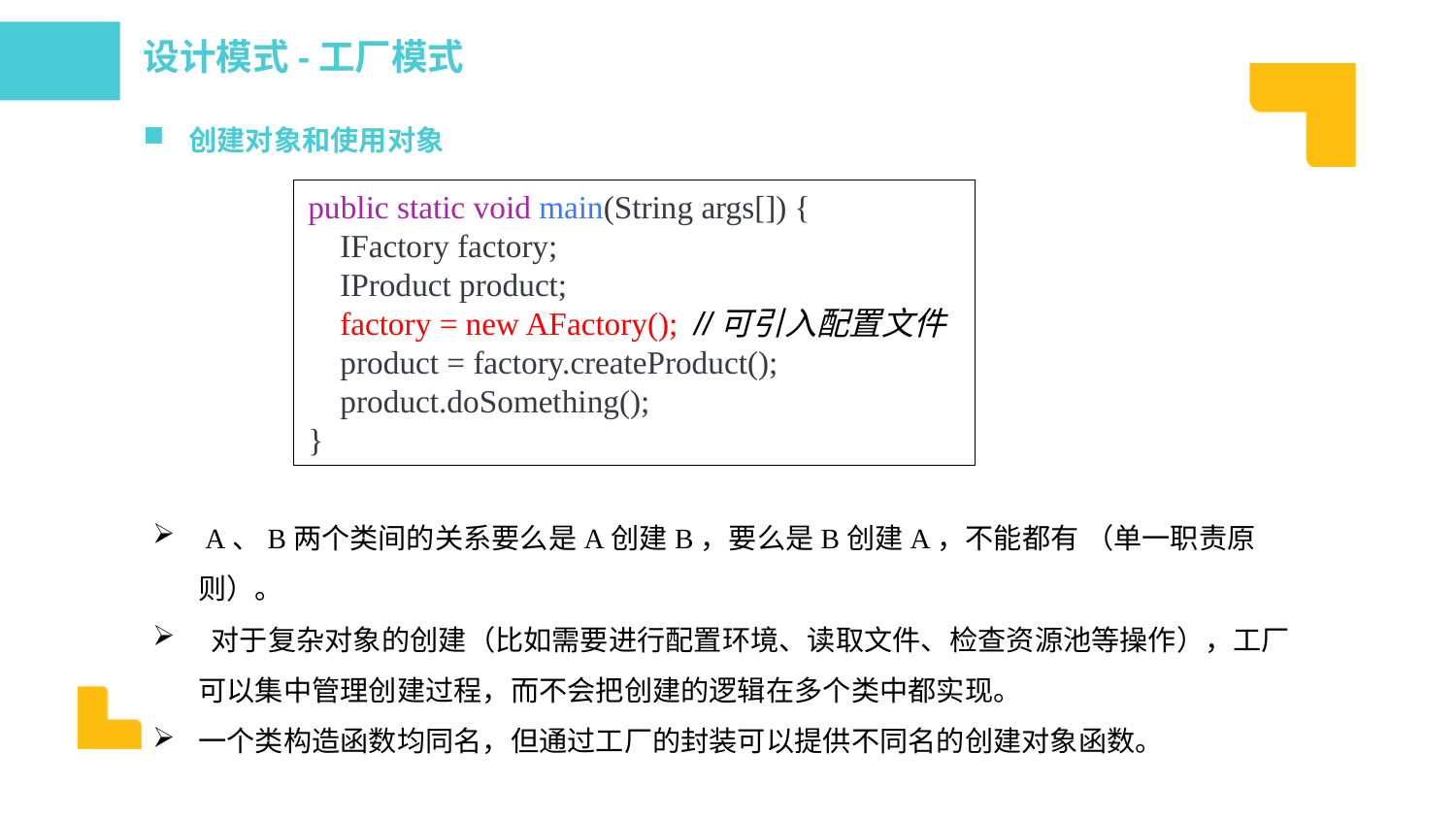

设计模式-工厂模式
创建对象和使用对象
public static void main(String args[]) {
    IFactory factory;
    IProduct product;
    factory = new AFactory();  //可引入配置文件
    product = factory.createProduct();
    product.doSomething();
}
 A、B两个类间的关系要么是A创建B，要么是B创建A，不能都有 （单一职责原则）。
 对于复杂对象的创建（比如需要进行配置环境、读取文件、检查资源池等操作），工厂可以集中管理创建过程，而不会把创建的逻辑在多个类中都实现。
一个类构造函数均同名，但通过工厂的封装可以提供不同名的创建对象函数。